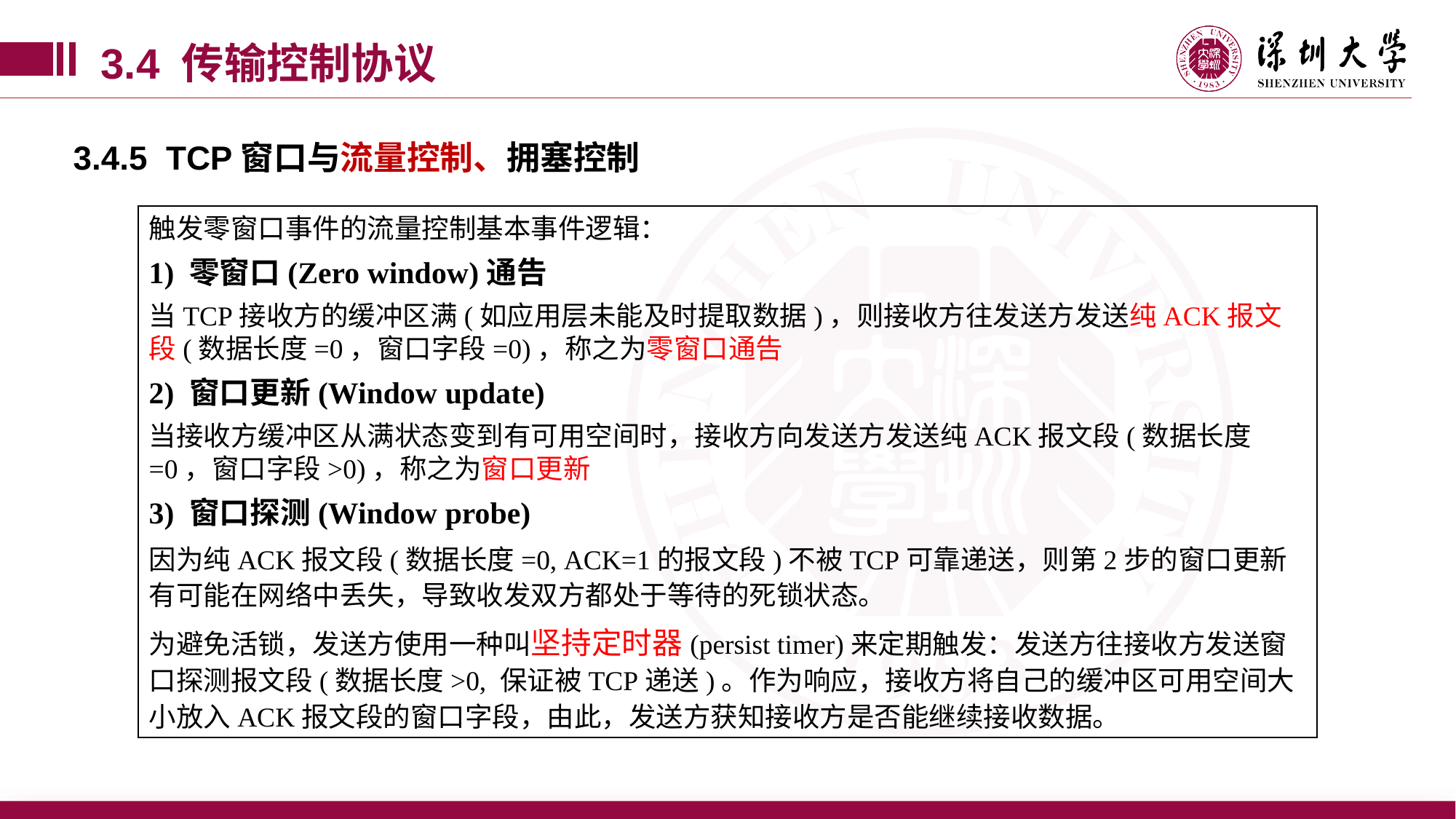

3.4 传输控制协议

3.4.5  TCP窗口与流量控制、拥塞控制
触发零窗口事件的流量控制基本事件逻辑：
1) 零窗口(Zero window)通告
当TCP接收方的缓冲区满(如应用层未能及时提取数据)，则接收方往发送方发送纯ACK报文段(数据长度=0，窗口字段=0)，称之为零窗口通告
2) 窗口更新(Window update)
当接收方缓冲区从满状态变到有可用空间时，接收方向发送方发送纯ACK报文段(数据长度=0，窗口字段>0)，称之为窗口更新
3) 窗口探测(Window probe)
因为纯ACK报文段(数据长度=0, ACK=1的报文段)不被TCP可靠递送，则第2步的窗口更新有可能在网络中丢失，导致收发双方都处于等待的死锁状态。
为避免活锁，发送方使用一种叫坚持定时器(persist timer)来定期触发：发送方往接收方发送窗口探测报文段(数据长度>0, 保证被TCP递送)。作为响应，接收方将自己的缓冲区可用空间大小放入ACK报文段的窗口字段，由此，发送方获知接收方是否能继续接收数据。